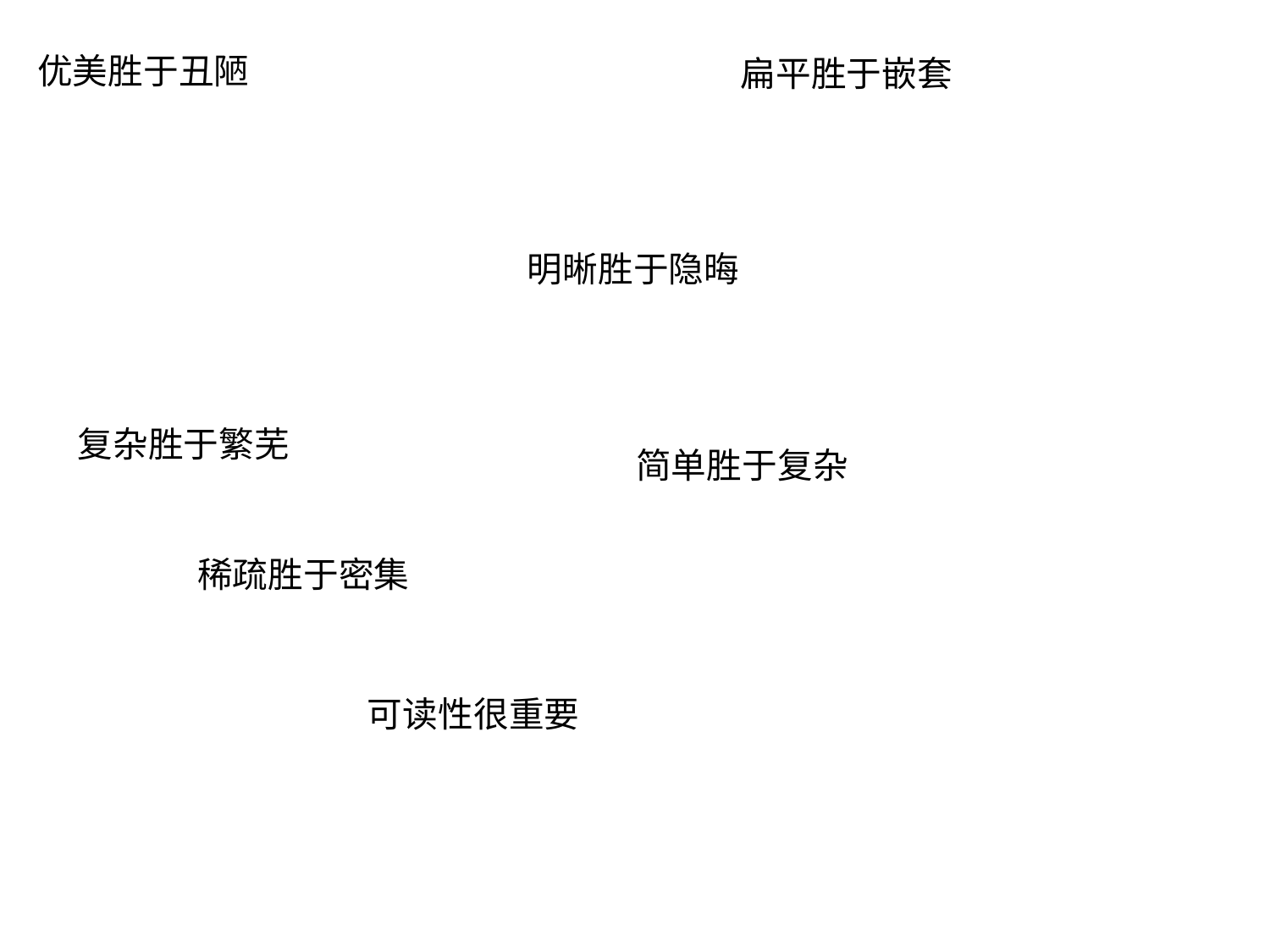

优美胜于丑陋
扁平胜于嵌套
明晰胜于隐晦
复杂胜于繁芜
简单胜于复杂
稀疏胜于密集
可读性很重要